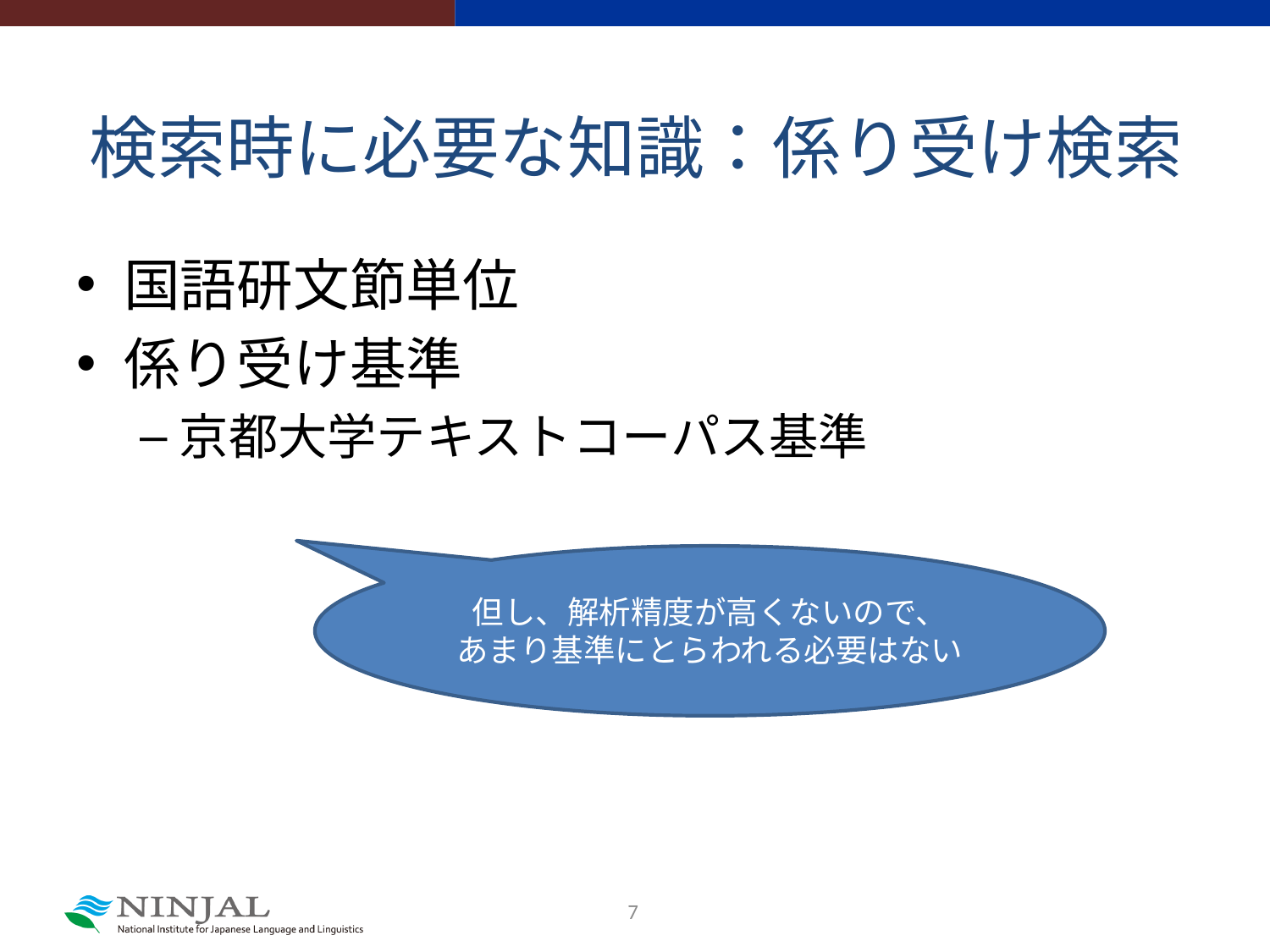

# 検索時に必要な知識：係り受け検索
国語研文節単位
係り受け基準
京都大学テキストコーパス基準
但し、解析精度が高くないので、
あまり基準にとらわれる必要はない
7